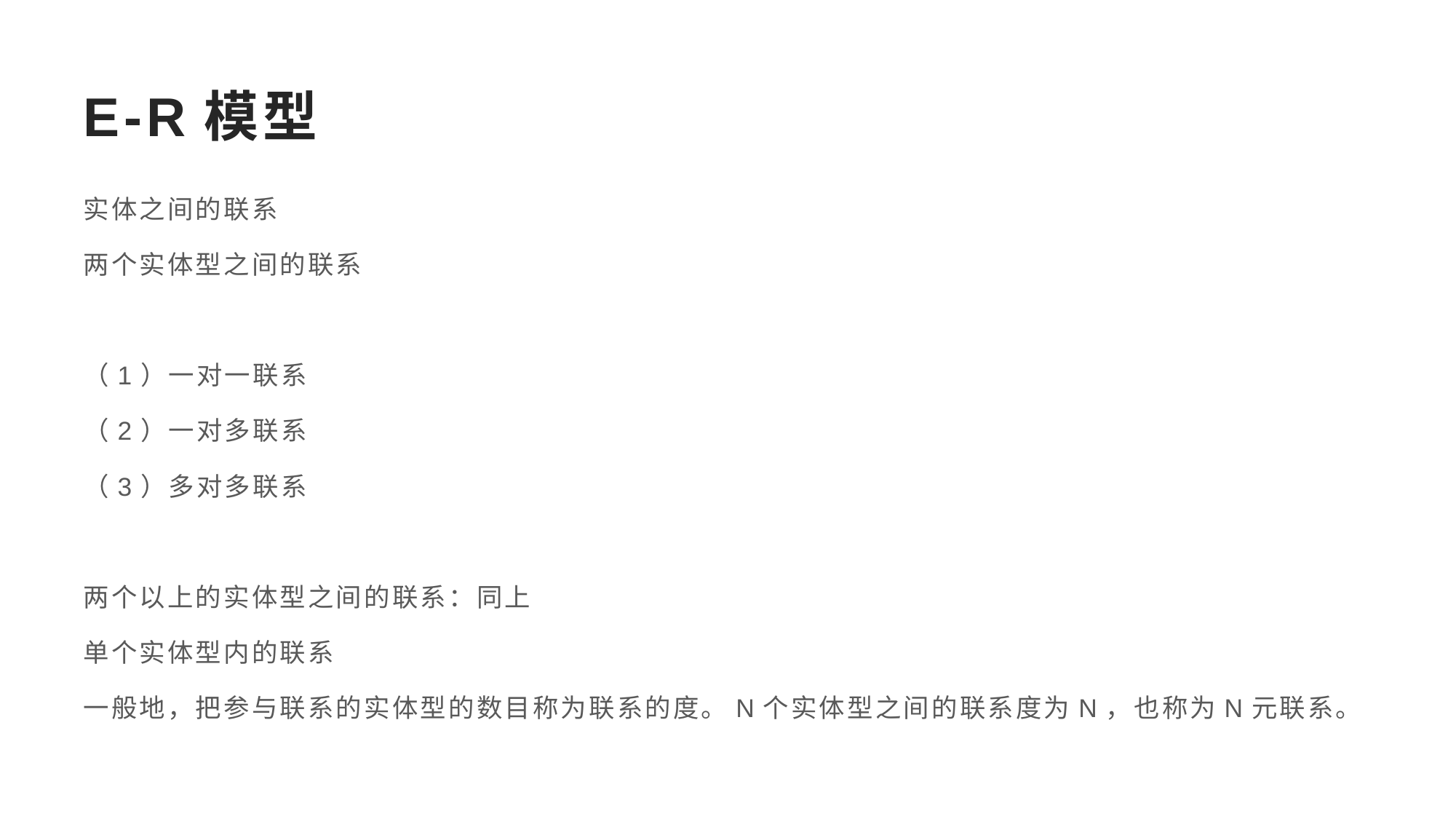

# E-R模型
实体之间的联系
两个实体型之间的联系

（1）一对一联系
（2）一对多联系
（3）多对多联系

两个以上的实体型之间的联系：同上
单个实体型内的联系
一般地，把参与联系的实体型的数目称为联系的度。N个实体型之间的联系度为N，也称为N元联系。